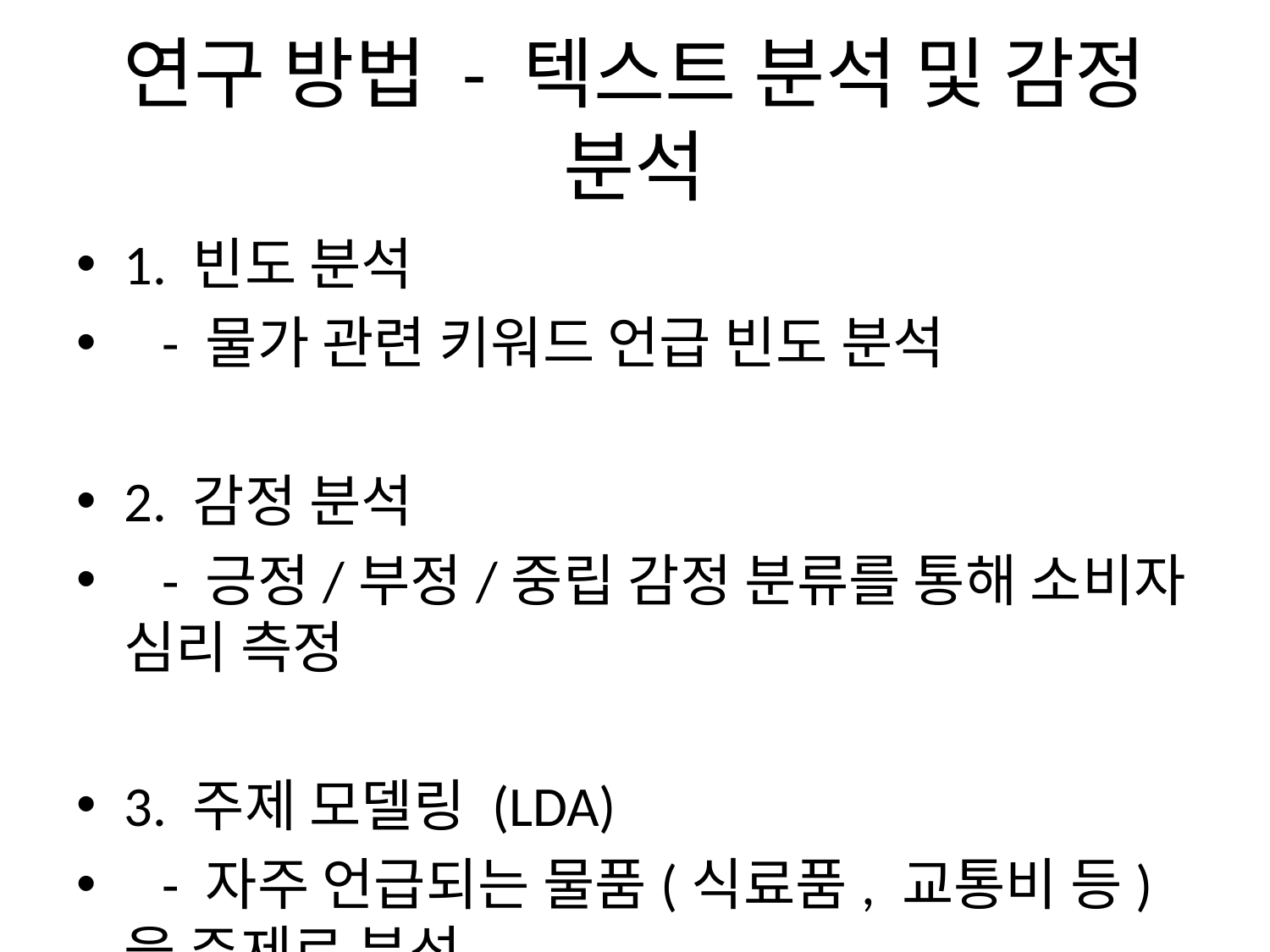

# 연구 방법 - 텍스트 분석 및 감정 분석
1. 빈도 분석
   - 물가 관련 키워드 언급 빈도 분석

2. 감정 분석
   - 긍정/부정/중립 감정 분류를 통해 소비자 심리 측정

3. 주제 모델링 (LDA)
   - 자주 언급되는 물품(식료품, 교통비 등)을 주제로 분석